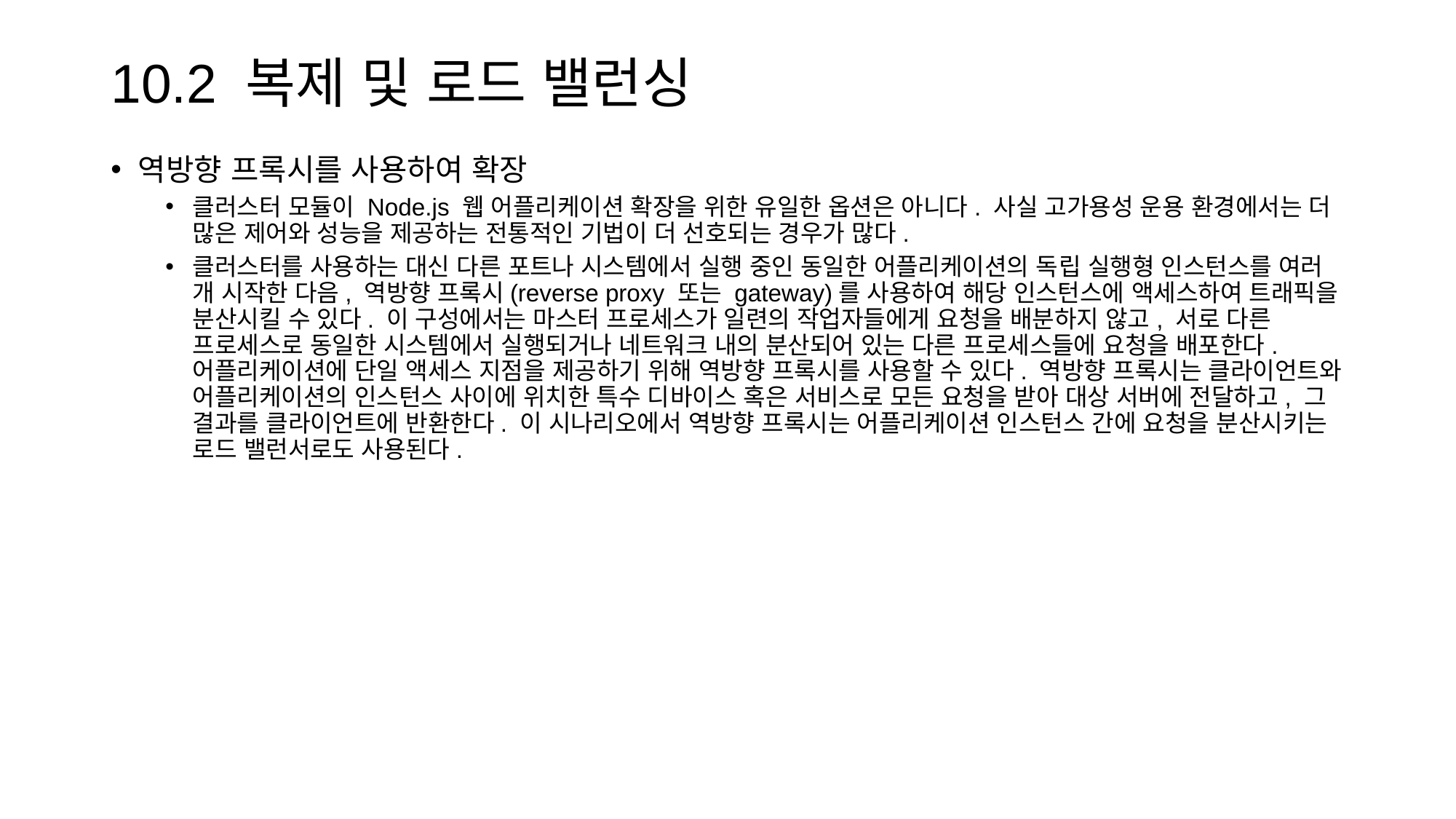

# 10.2 복제 및 로드 밸런싱
역방향 프록시를 사용하여 확장
클러스터 모듈이 Node.js 웹 어플리케이션 확장을 위한 유일한 옵션은 아니다. 사실 고가용성 운용 환경에서는 더 많은 제어와 성능을 제공하는 전통적인 기법이 더 선호되는 경우가 많다.
클러스터를 사용하는 대신 다른 포트나 시스템에서 실행 중인 동일한 어플리케이션의 독립 실행형 인스턴스를 여러 개 시작한 다음, 역방향 프록시(reverse proxy 또는 gateway)를 사용하여 해당 인스턴스에 액세스하여 트래픽을 분산시킬 수 있다. 이 구성에서는 마스터 프로세스가 일련의 작업자들에게 요청을 배분하지 않고, 서로 다른 프로세스로 동일한 시스템에서 실행되거나 네트워크 내의 분산되어 있는 다른 프로세스들에 요청을 배포한다. 어플리케이션에 단일 액세스 지점을 제공하기 위해 역방향 프록시를 사용할 수 있다. 역방향 프록시는 클라이언트와 어플리케이션의 인스턴스 사이에 위치한 특수 디바이스 혹은 서비스로 모든 요청을 받아 대상 서버에 전달하고, 그 결과를 클라이언트에 반환한다. 이 시나리오에서 역방향 프록시는 어플리케이션 인스턴스 간에 요청을 분산시키는 로드 밸런서로도 사용된다.